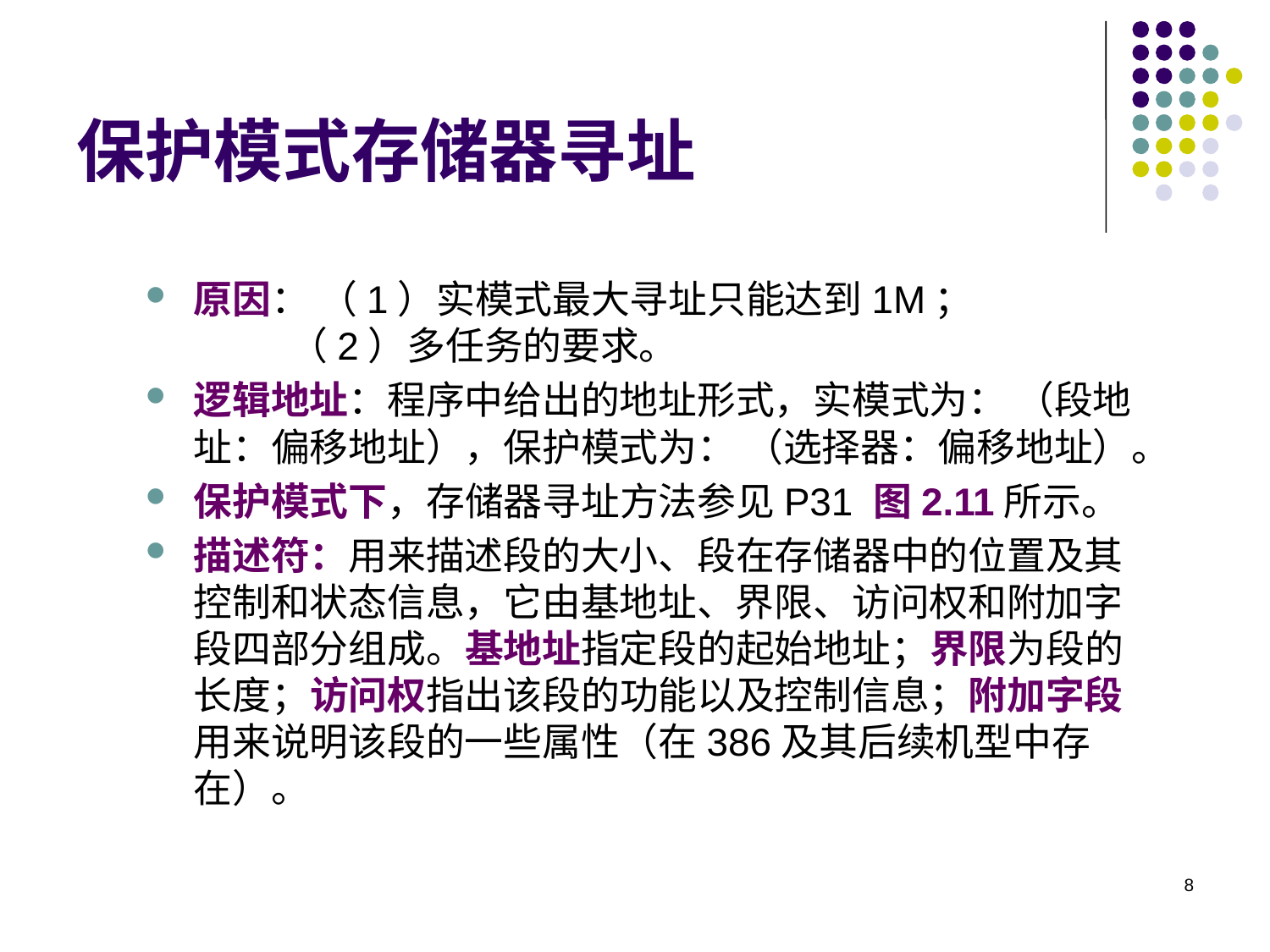

# 保护模式存储器寻址

原因： （1）实模式最大寻址只能达到1M；
           （2）多任务的要求。
逻辑地址：程序中给出的地址形式，实模式为： （段地址：偏移地址），保护模式为： （选择器：偏移地址）。
保护模式下，存储器寻址方法参见P31 图2.11所示。
描述符：用来描述段的大小、段在存储器中的位置及其控制和状态信息，它由基地址、界限、访问权和附加字段四部分组成。基地址指定段的起始地址；界限为段的长度；访问权指出该段的功能以及控制信息；附加字段用来说明该段的一些属性（在386及其后续机型中存在）。
8